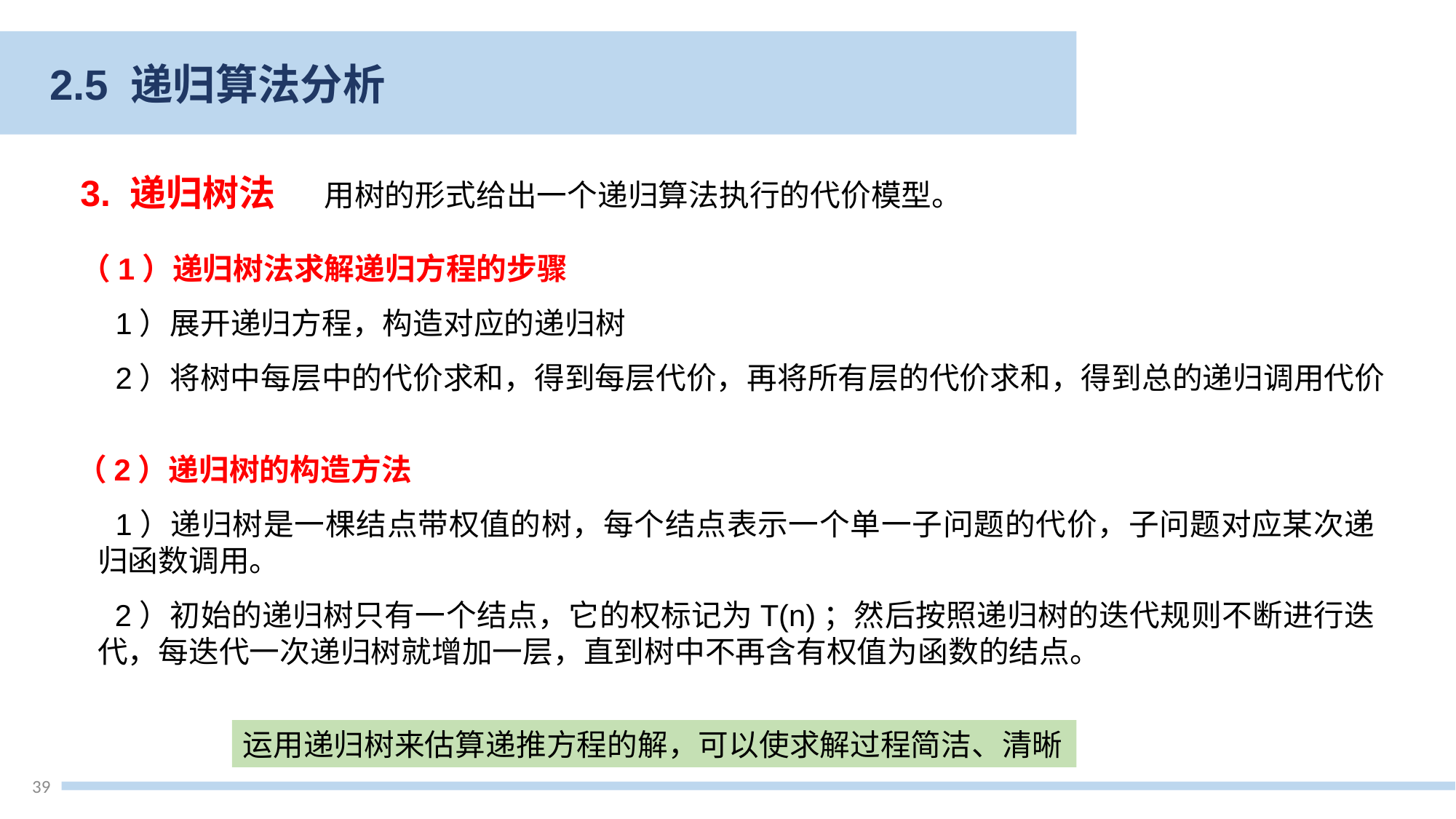

2.5 递归算法分析
3. 递归树法      用树的形式给出一个递归算法执行的代价模型。
（1）递归树法求解递归方程的步骤
    1）展开递归方程，构造对应的递归树
    2）将树中每层中的代价求和，得到每层代价，再将所有层的代价求和，得到总的递归调用代价
    （2）递归树的构造方法
  1）递归树是一棵结点带权值的树，每个结点表示一个单一子问题的代价，子问题对应某次递归函数调用。
  2）初始的递归树只有一个结点，它的权标记为T(n)；然后按照递归树的迭代规则不断进行迭代，每迭代一次递归树就增加一层，直到树中不再含有权值为函数的结点。
运用递归树来估算递推方程的解，可以使求解过程简洁、清晰
39